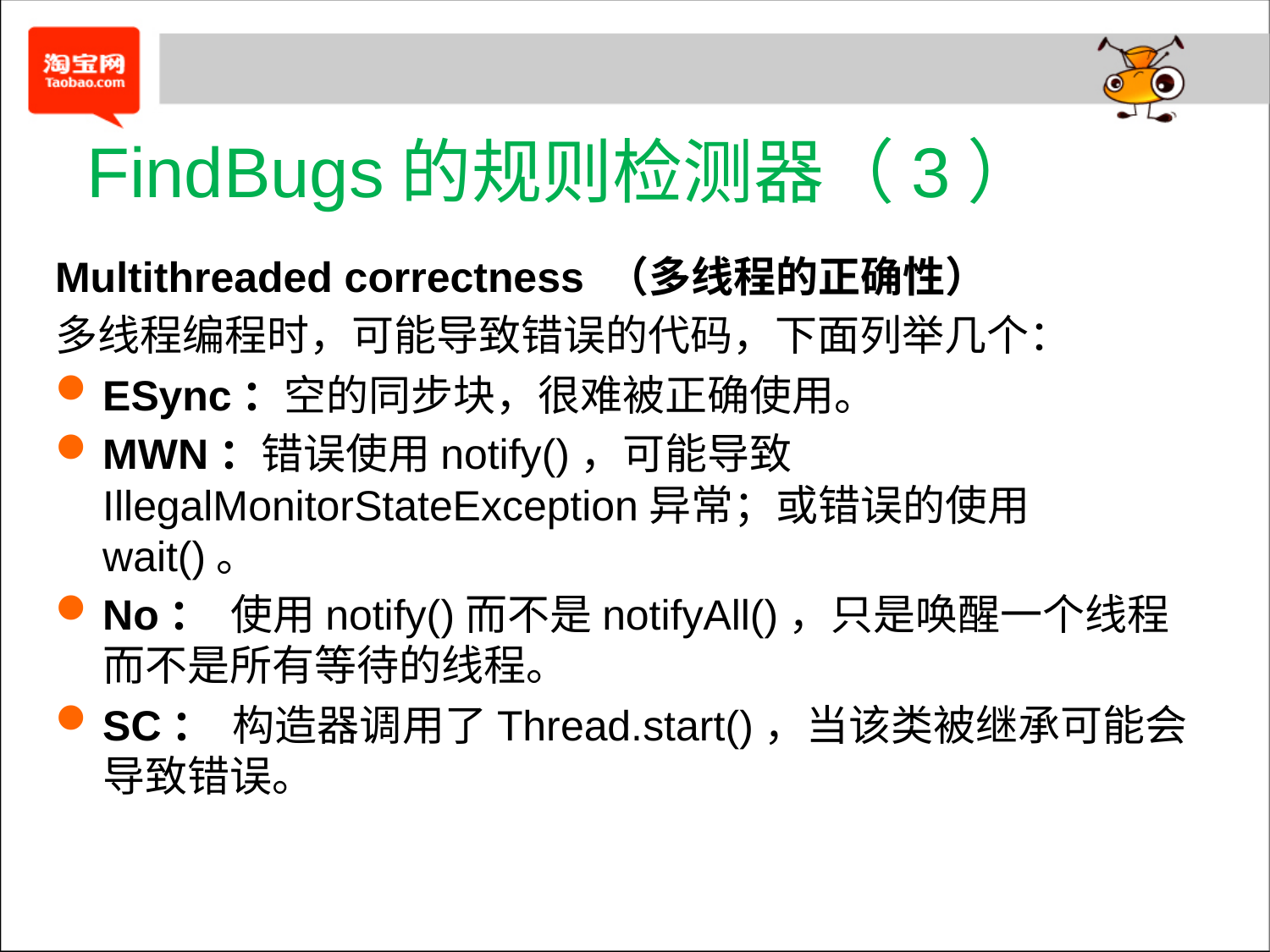

# FindBugs的规则检测器（3）
Multithreaded correctness （多线程的正确性）
多线程编程时，可能导致错误的代码，下面列举几个：
ESync：空的同步块，很难被正确使用。
MWN：错误使用notify()，可能导致IllegalMonitorStateException异常；或错误的使用wait()。
No：  使用notify()而不是notifyAll()，只是唤醒一个线程而不是所有等待的线程。
SC：  构造器调用了Thread.start()，当该类被继承可能会导致错误。